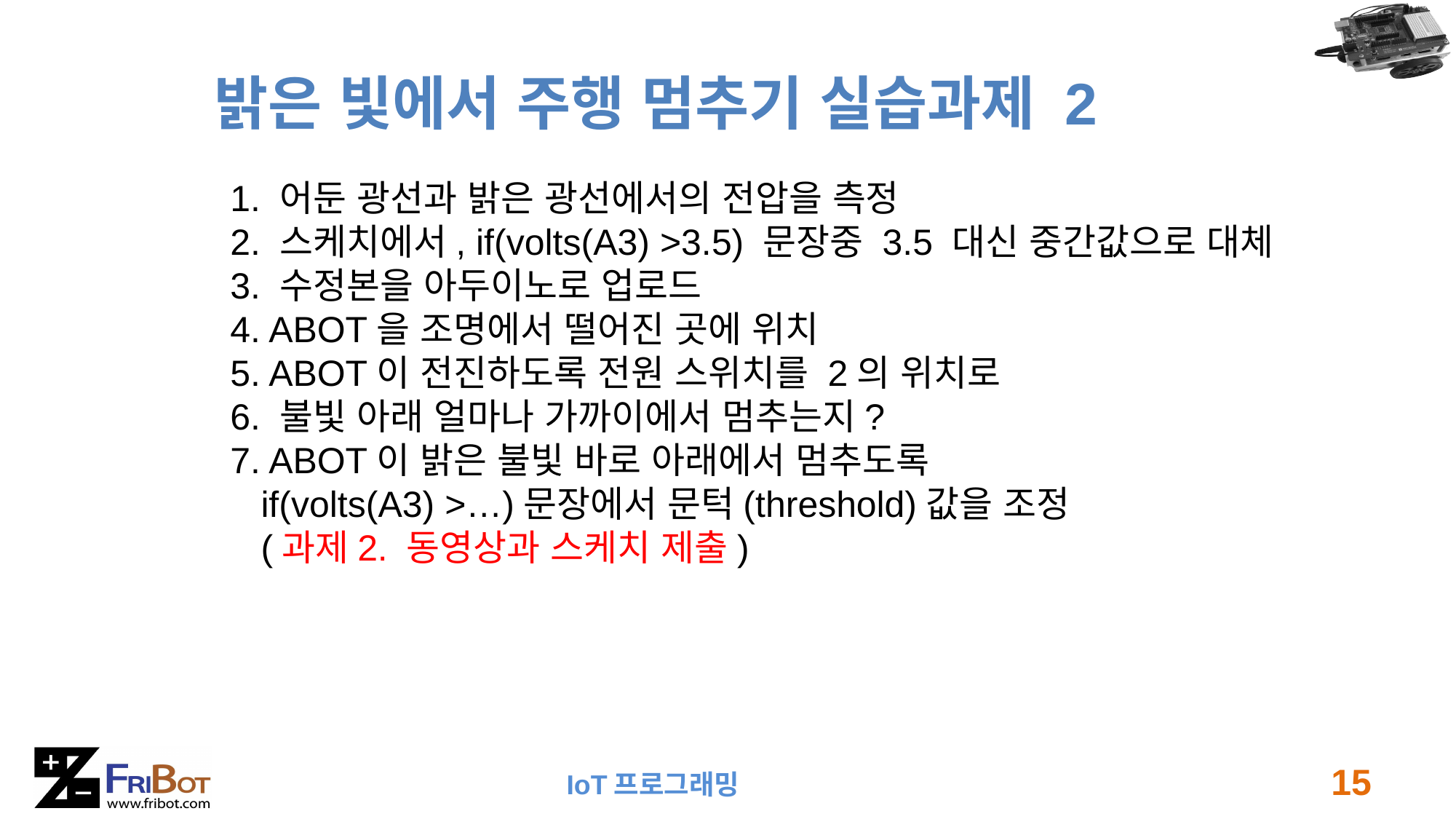

# 밝은 빛에서 주행 멈추기 실습과제 2
1. 어둔 광선과 밝은 광선에서의 전압을 측정
2. 스케치에서, if(volts(A3) >3.5) 문장중 3.5 대신 중간값으로 대체
3. 수정본을 아두이노로 업로드
4. ABOT을 조명에서 떨어진 곳에 위치
5. ABOT이 전진하도록 전원 스위치를 2의 위치로
6. 불빛 아래 얼마나 가까이에서 멈추는지?
7. ABOT이 밝은 불빛 바로 아래에서 멈추도록
   if(volts(A3) >…)문장에서 문턱(threshold)값을 조정
   (과제2. 동영상과 스케치 제출)
15